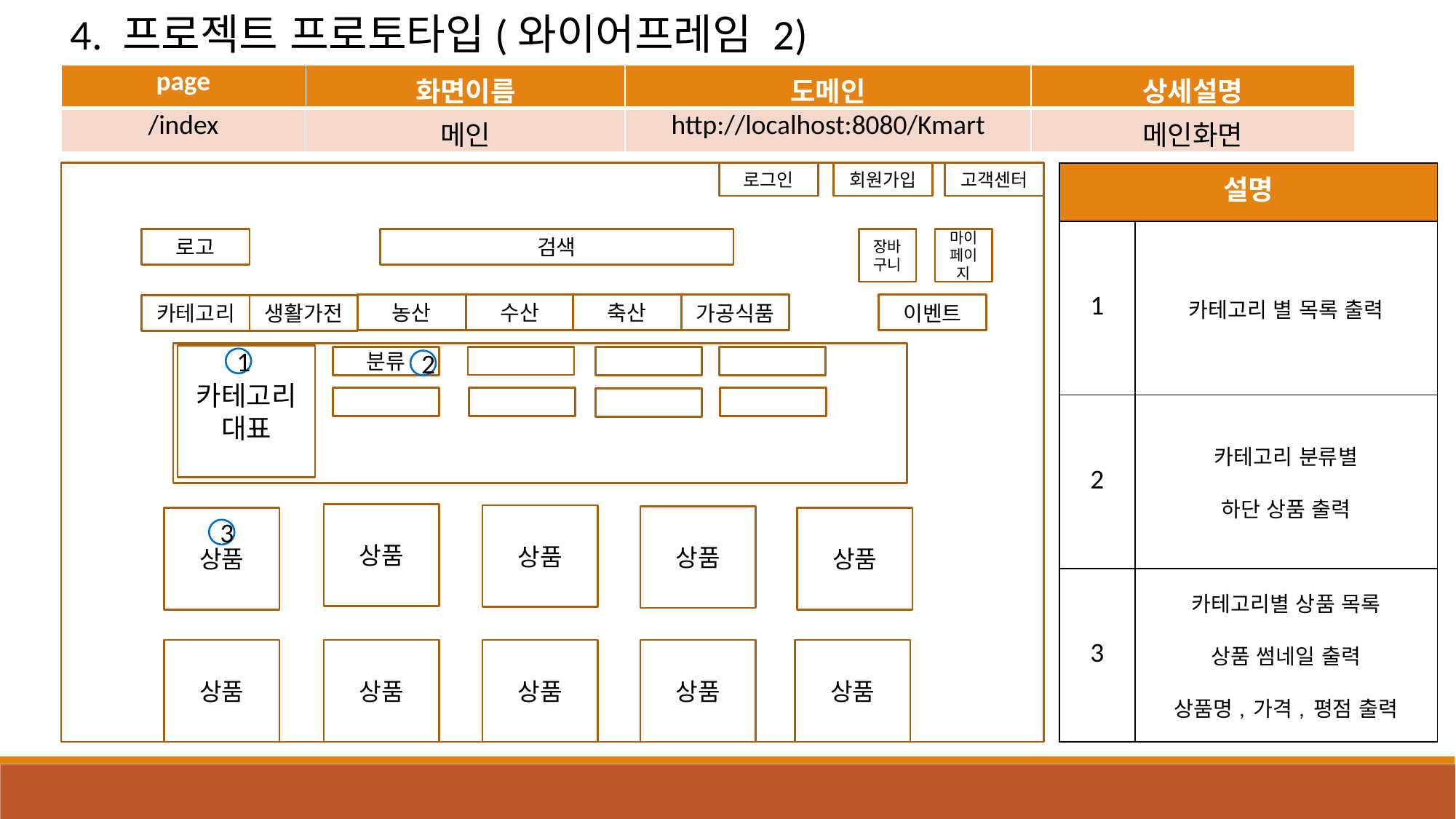

4. 프로젝트 프로토타입(와이어프레임 2)
| page | 화면이름 | 도메인 | 상세설명 |
| --- | --- | --- | --- |
| /index | 메인 | http://localhost:8080/Kmart | 메인화면 |
| 설명 |  |
| --- | --- |
| 1 | 카테고리 별 목록 출력 |
| 2 | 카테고리 분류별 하단 상품 출력 |
| 3 | 카테고리별 상품 목록 상품 썸네일 출력 상품명, 가격, 평점 출력 |

로그인
회원가입
고객센터
마이페이지
로고
검색
장바구니
농산
수산
축산
이벤트
가공식품
카테고리
생활가전

카테고리
대표

분류
1
2

상품
상품
상품
상품
상품
3
상품
상품
상품
상품
상품